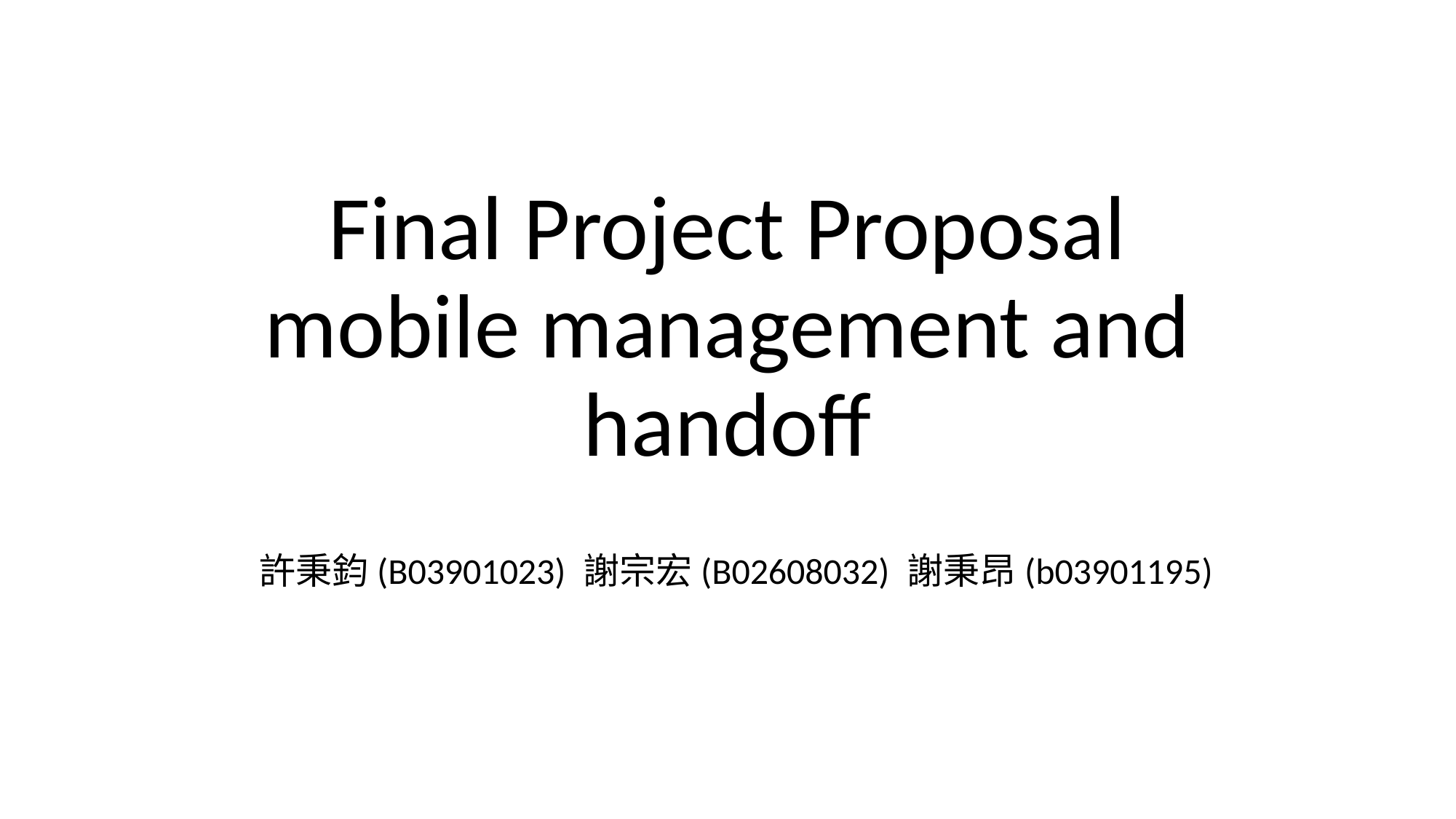

# Final Project Proposal mobile management and handoff
 許秉鈞(B03901023) 謝宗宏(B02608032) 謝秉昂(b03901195)